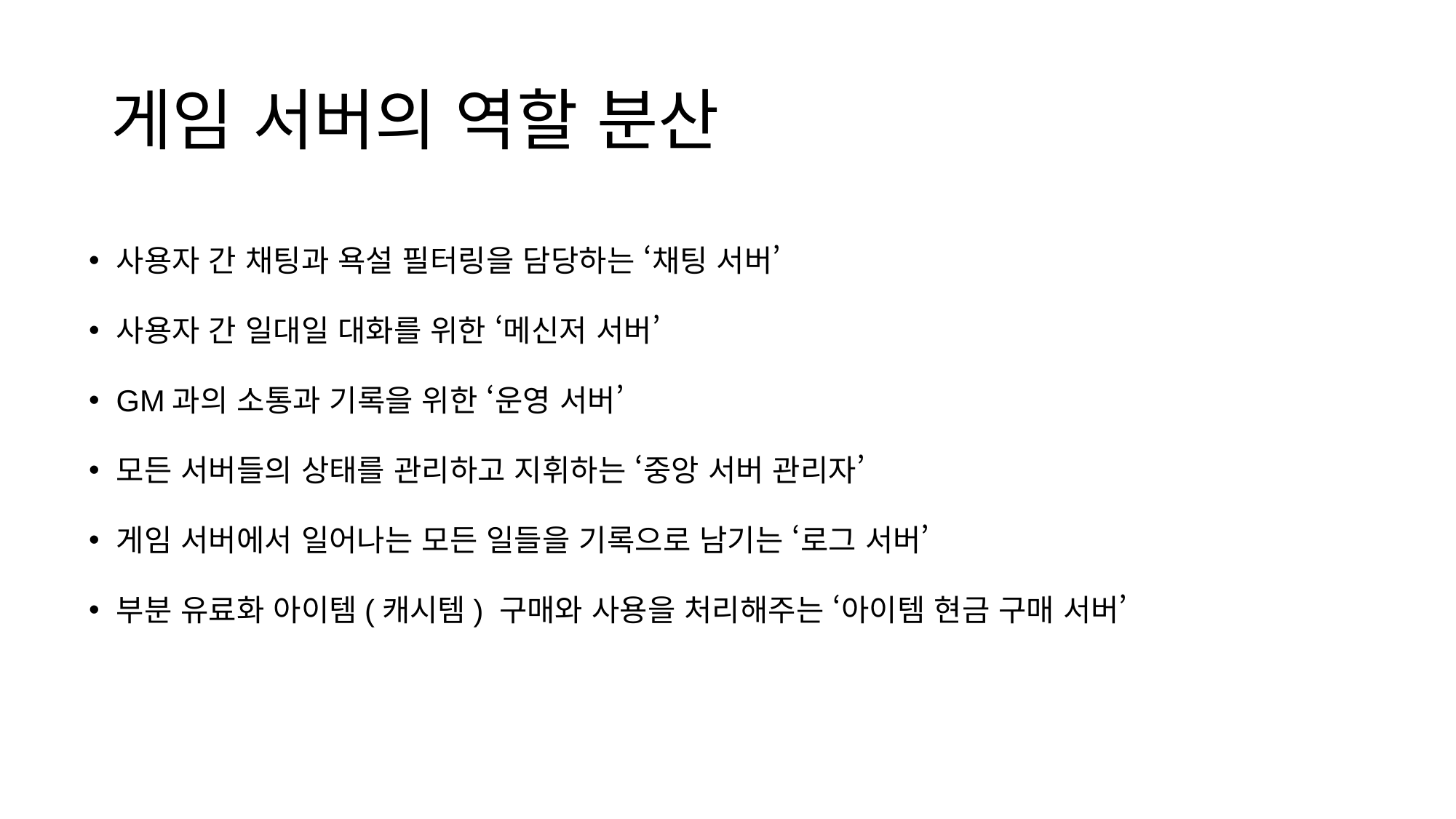

# 게임 서버의 역할 분산
사용자 간 채팅과 욕설 필터링을 담당하는 ‘채팅 서버’
사용자 간 일대일 대화를 위한 ‘메신저 서버’
GM과의 소통과 기록을 위한 ‘운영 서버’
모든 서버들의 상태를 관리하고 지휘하는 ‘중앙 서버 관리자’
게임 서버에서 일어나는 모든 일들을 기록으로 남기는 ‘로그 서버’
부분 유료화 아이템(캐시템) 구매와 사용을 처리해주는 ‘아이템 현금 구매 서버’